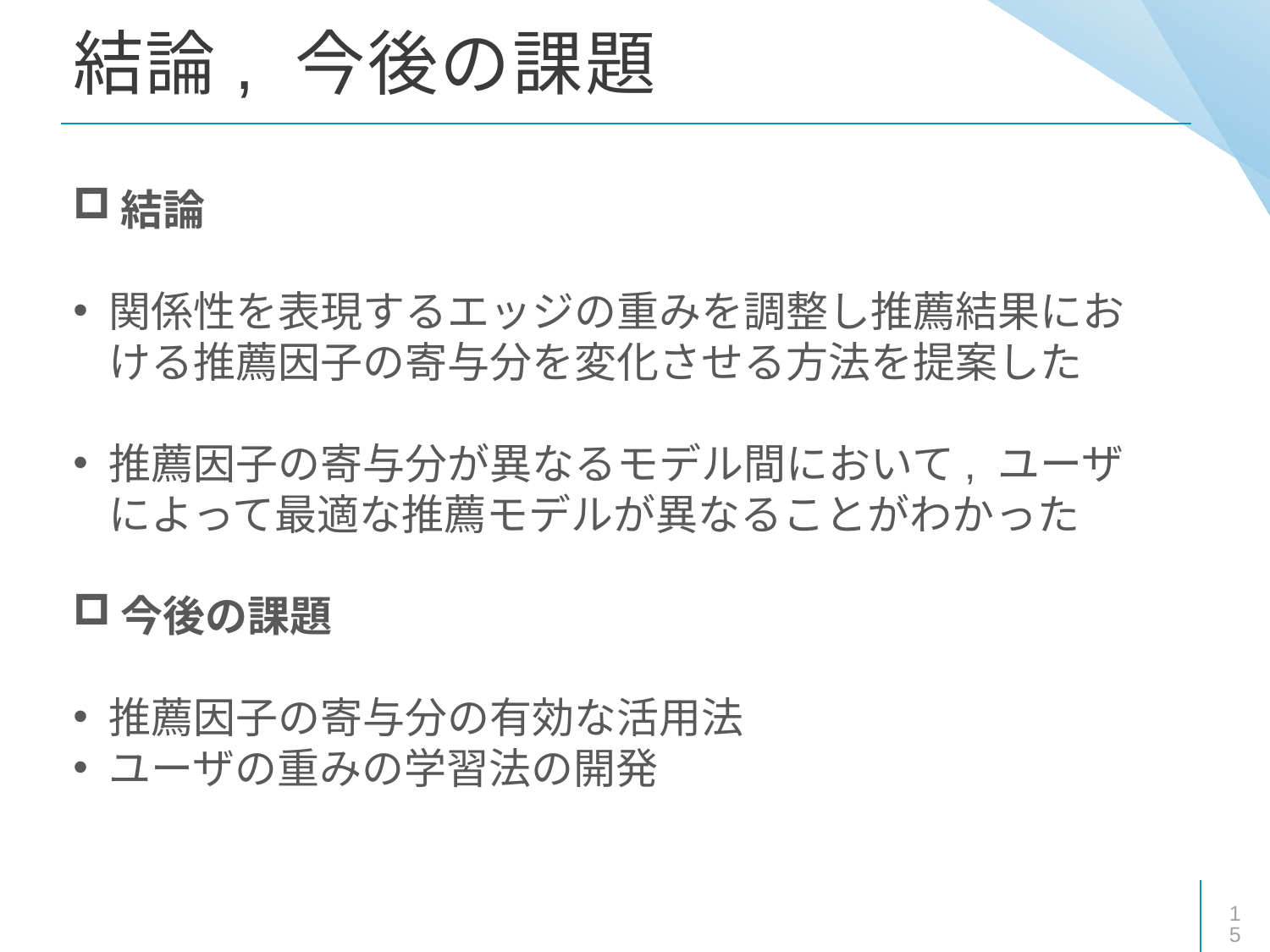

# 結論, 今後の課題
結論

関係性を表現するエッジの重みを調整し推薦結果における推薦因子の寄与分を変化させる方法を提案した

推薦因子の寄与分が異なるモデル間において, ユーザによって最適な推薦モデルが異なることがわかった

今後の課題

推薦因子の寄与分の有効な活用法
ユーザの重みの学習法の開発

15